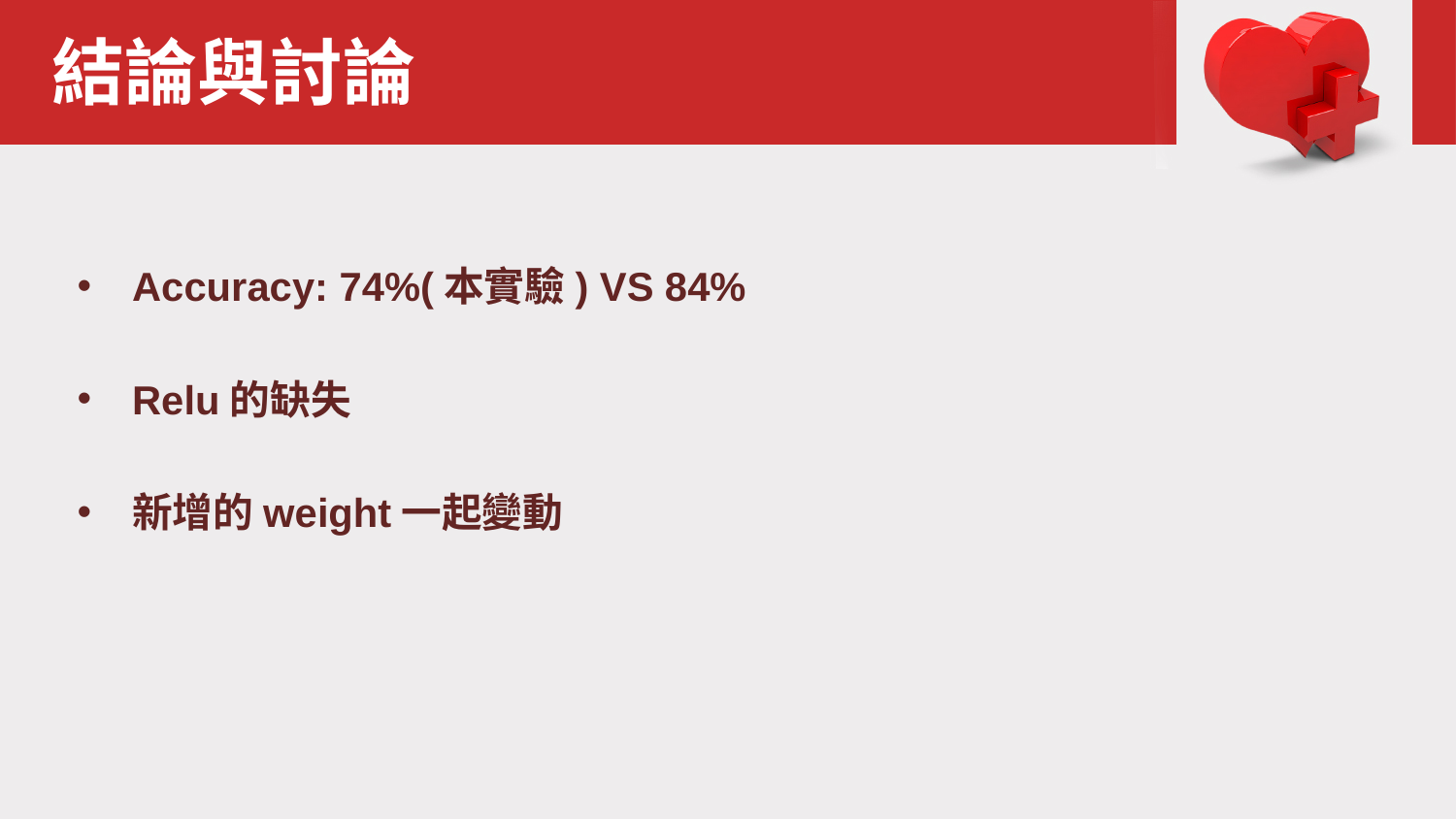

# 結論與討論
Accuracy: 74%(本實驗) VS 84%

Relu的缺失

新增的weight一起變動